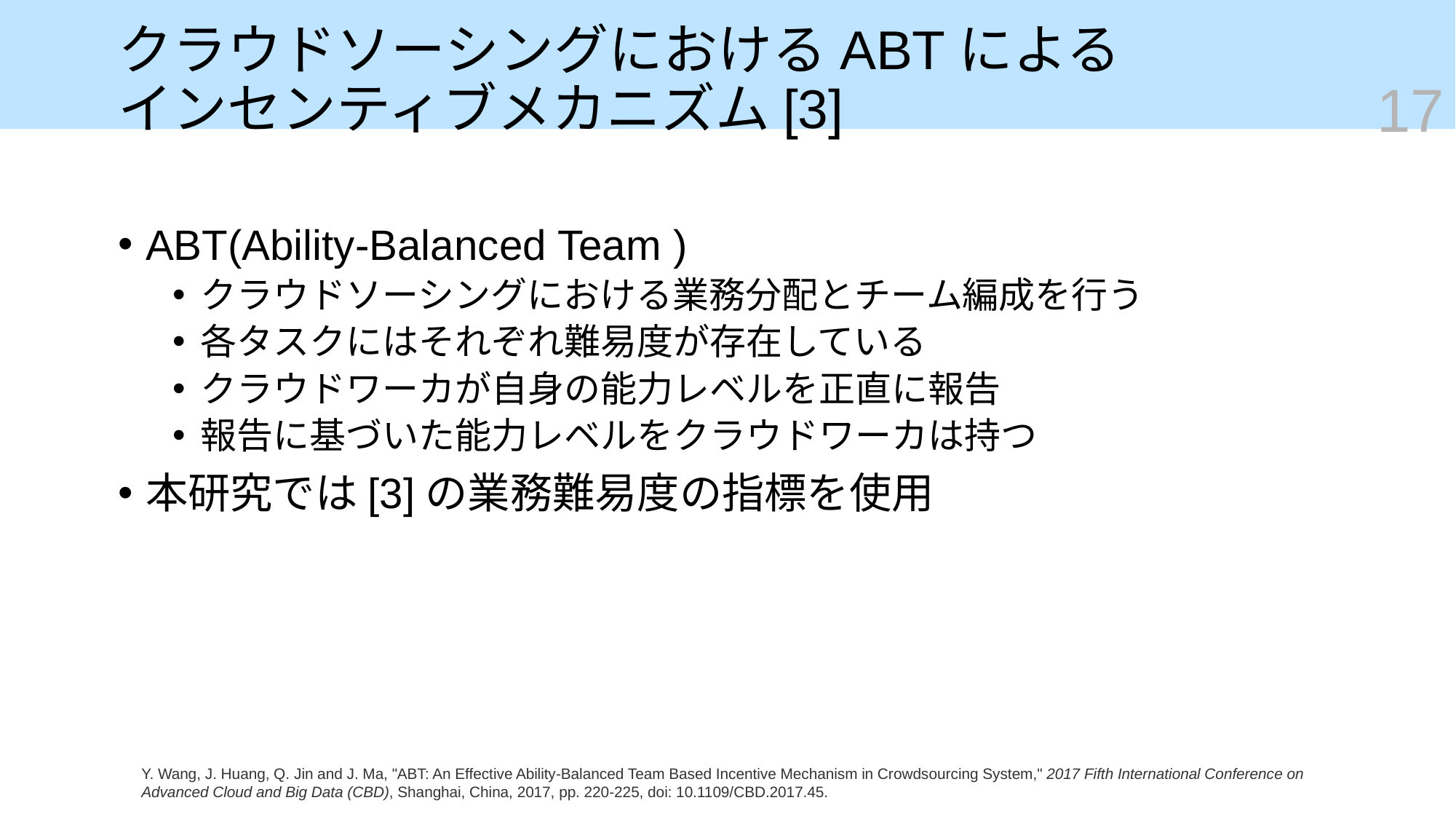

# クラウドソーシングにおけるABTによる インセンティブメカニズム[3]
17
ABT(Ability-Balanced Team )
クラウドソーシングにおける業務分配とチーム編成を行う
各タスクにはそれぞれ難易度が存在している
クラウドワーカが自身の能力レベルを正直に報告
報告に基づいた能力レベルをクラウドワーカは持つ
本研究では[3]の業務難易度の指標を使用

Y. Wang, J. Huang, Q. Jin and J. Ma, "ABT: An Effective Ability-Balanced Team Based Incentive Mechanism in Crowdsourcing System," 2017 Fifth International Conference on Advanced Cloud and Big Data (CBD), Shanghai, China, 2017, pp. 220-225, doi: 10.1109/CBD.2017.45.